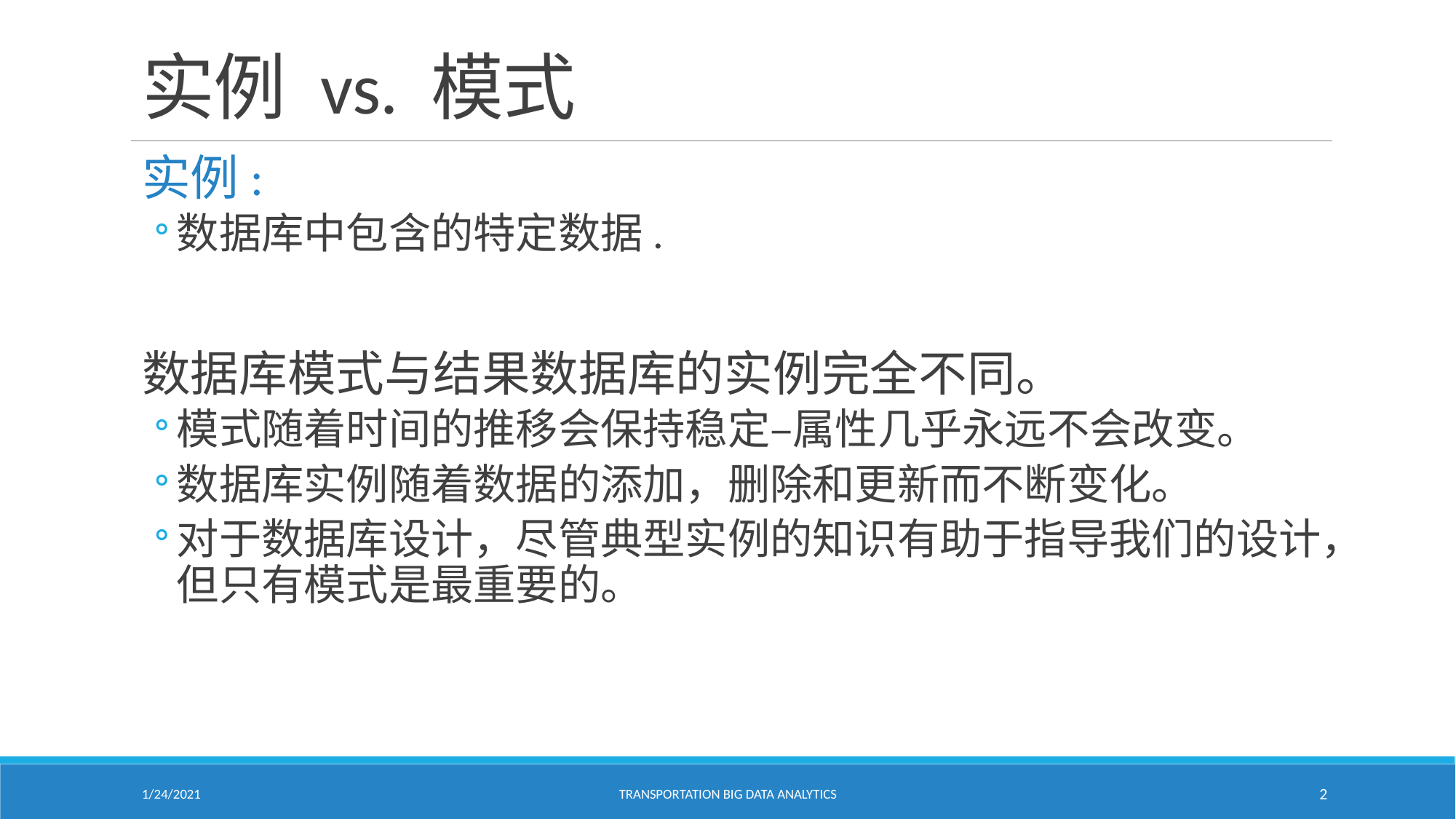

# 实例 vs. 模式
实例:
数据库中包含的特定数据.

数据库模式与结果数据库的实例完全不同。
模式随着时间的推移会保持稳定–属性几乎永远不会改变。
数据库实例随着数据的添加，删除和更新而不断变化。
对于数据库设计，尽管典型实例的知识有助于指导我们的设计，但只有模式是最重要的。
1/24/2021
Transportation Big Data Analytics
2